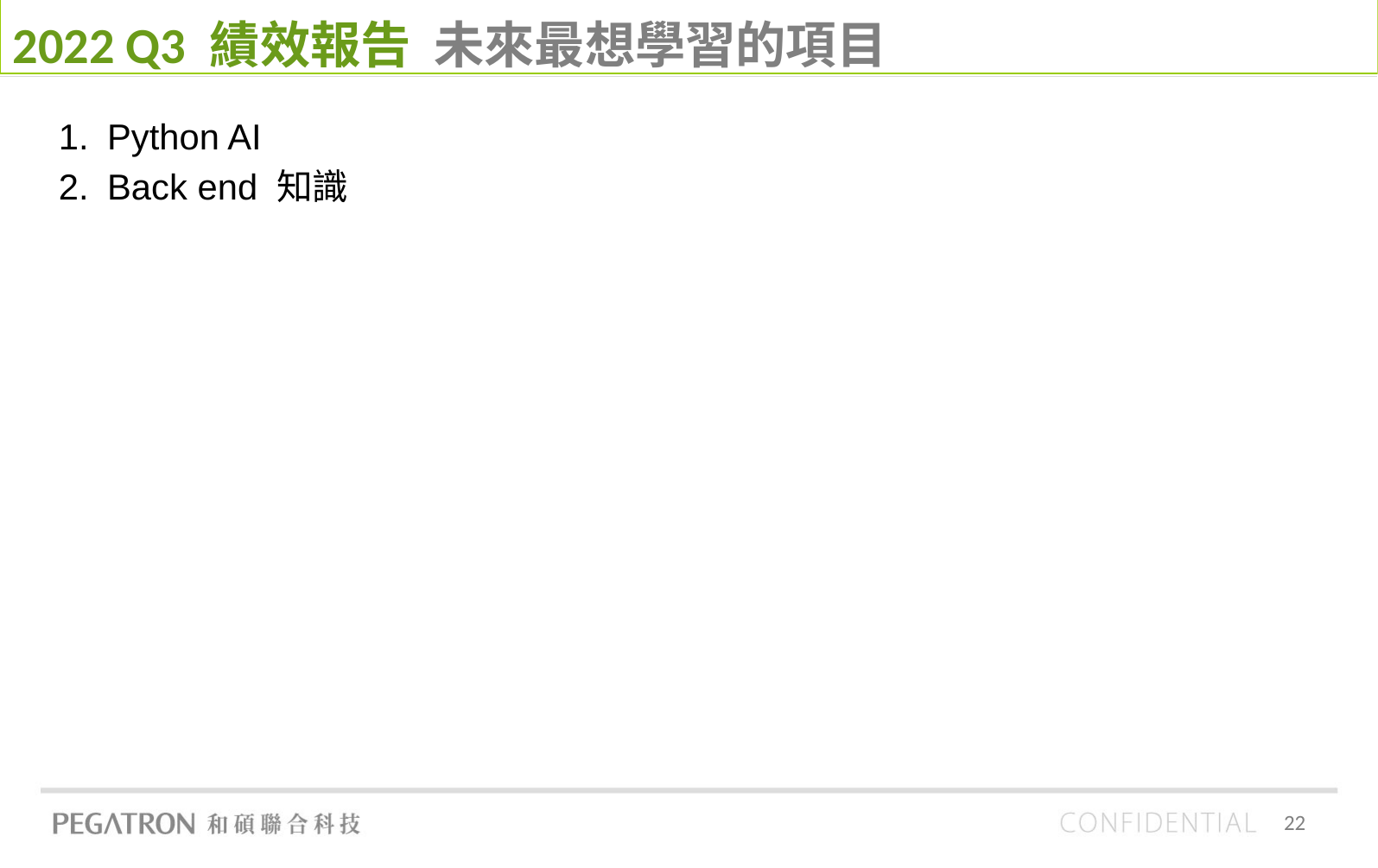

2022 Q3 績效報告  未來最想學習的項目

Python AI
Back end 知識
22